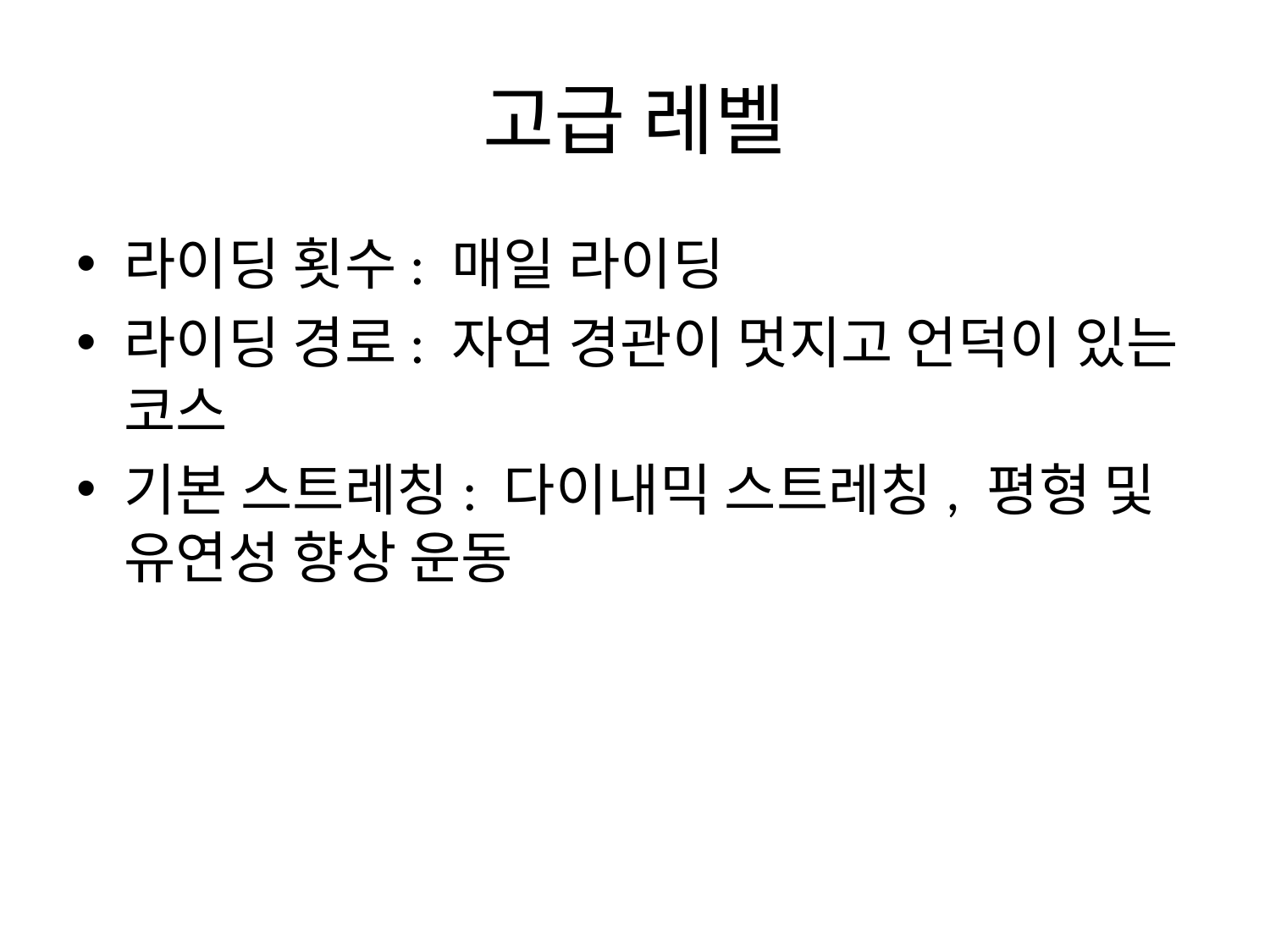

# 고급 레벨
라이딩 횟수: 매일 라이딩
라이딩 경로: 자연 경관이 멋지고 언덕이 있는 코스
기본 스트레칭: 다이내믹 스트레칭, 평형 및 유연성 향상 운동